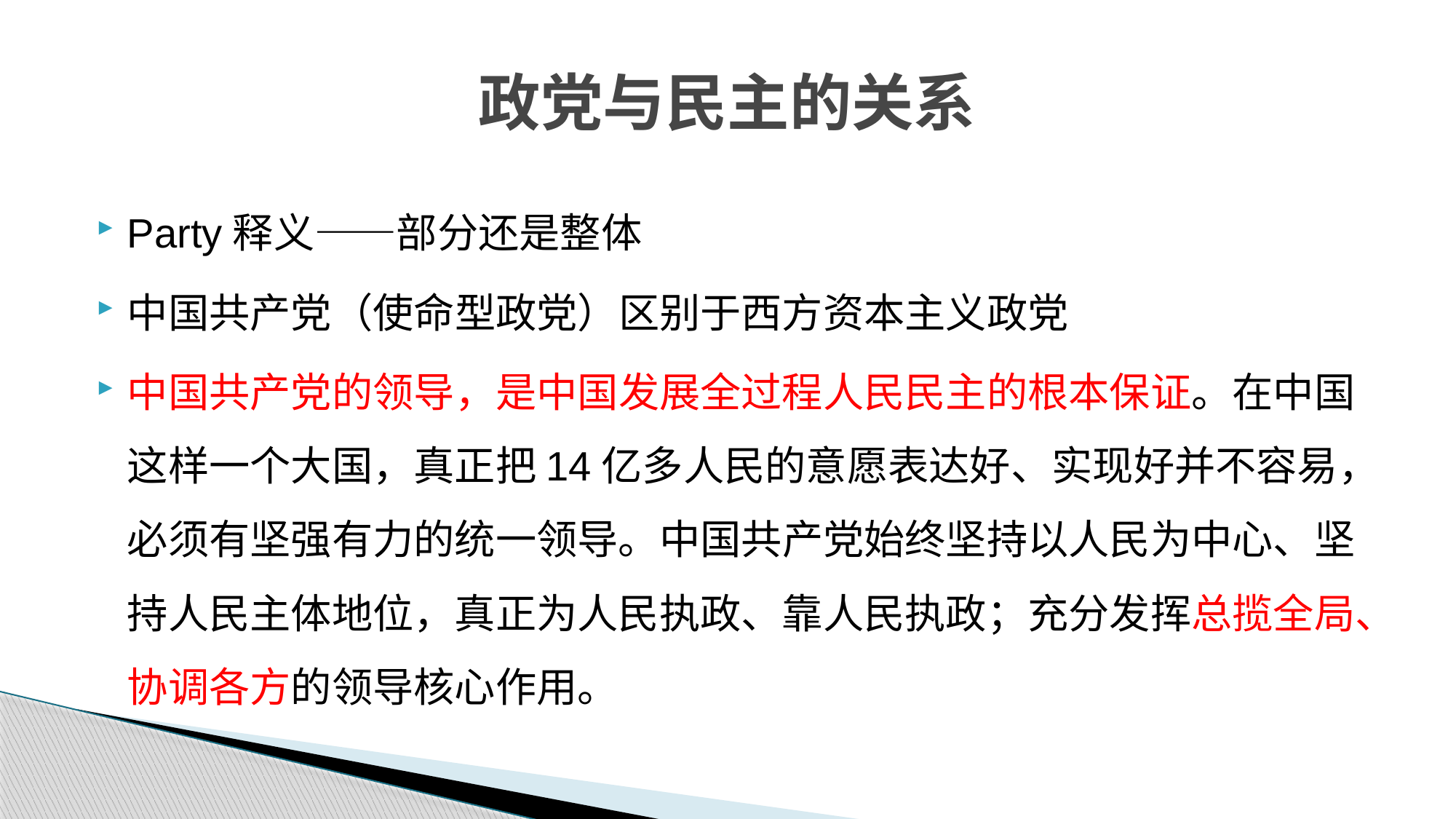

# 政党与民主的关系
Party释义——部分还是整体
中国共产党（使命型政党）区别于西方资本主义政党
中国共产党的领导，是中国发展全过程人民民主的根本保证。在中国这样一个大国，真正把14亿多人民的意愿表达好、实现好并不容易，必须有坚强有力的统一领导。中国共产党始终坚持以人民为中心、坚持人民主体地位，真正为人民执政、靠人民执政；充分发挥总揽全局、协调各方的领导核心作用。